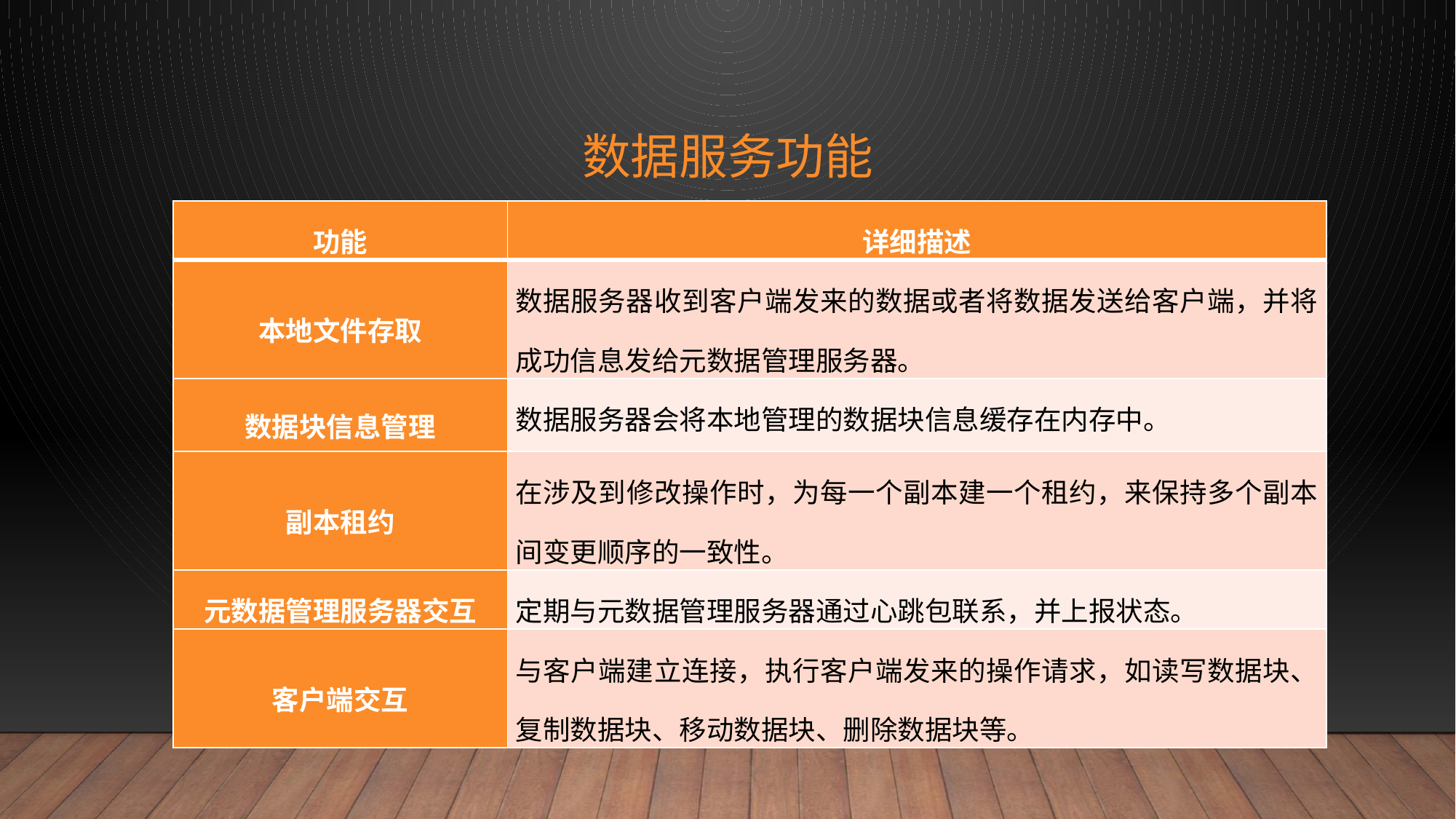

# 数据服务功能
| 功能 | 详细描述 |
| --- | --- |
| 本地文件存取 | 数据服务器收到客户端发来的数据或者将数据发送给客户端，并将成功信息发给元数据管理服务器。 |
| 数据块信息管理 | 数据服务器会将本地管理的数据块信息缓存在内存中。 |
| 副本租约 | 在涉及到修改操作时，为每一个副本建一个租约，来保持多个副本间变更顺序的一致性。 |
| 元数据管理服务器交互 | 定期与元数据管理服务器通过心跳包联系，并上报状态。 |
| 客户端交互 | 与客户端建立连接，执行客户端发来的操作请求，如读写数据块、复制数据块、移动数据块、删除数据块等。 |